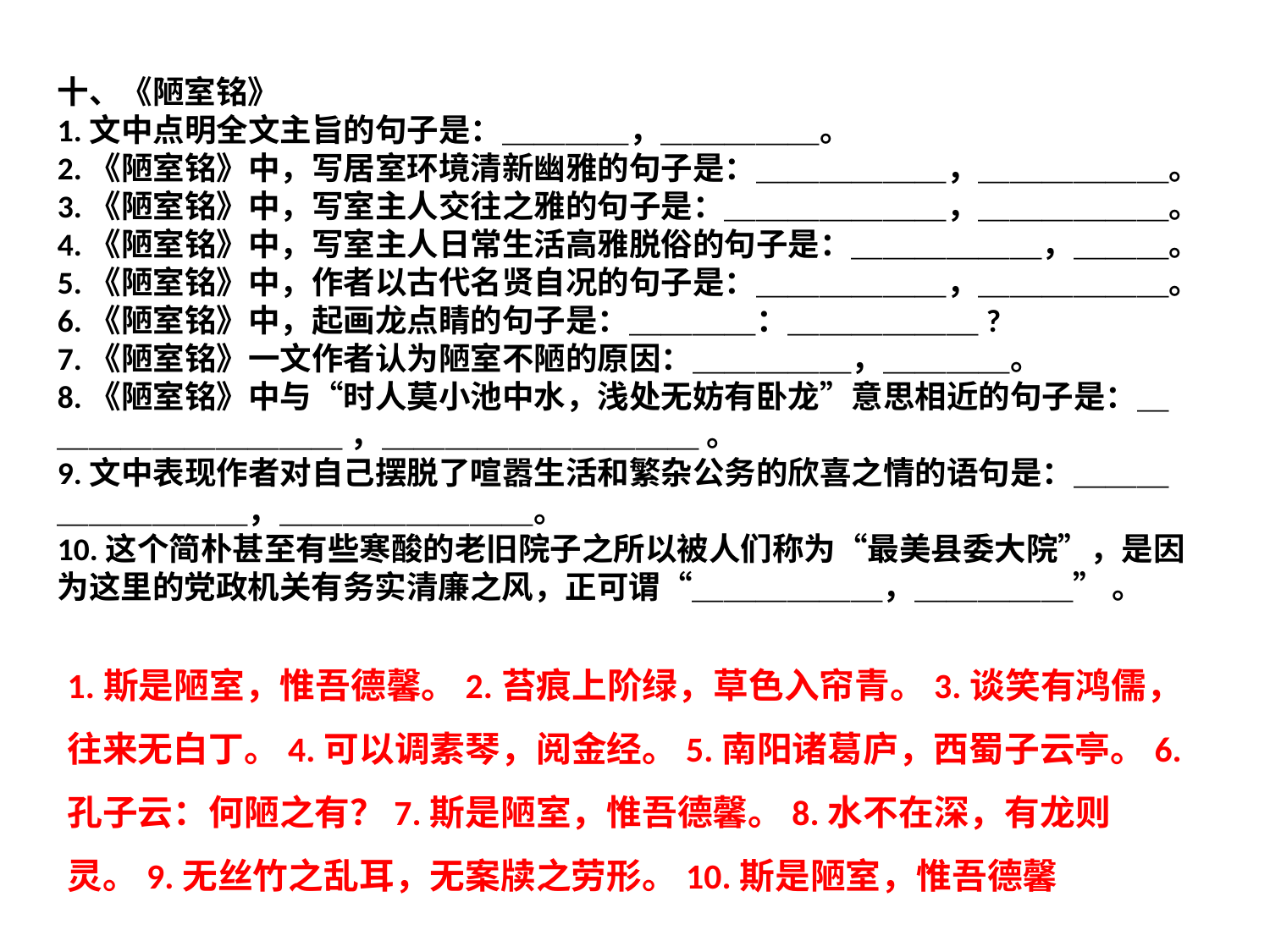

十、《陋室铭》
1.文中点明全文主旨的句子是：＿＿＿＿，＿＿＿＿＿。
2.《陋室铭》中，写居室环境清新幽雅的句子是：＿＿＿＿＿＿，＿＿＿＿＿＿。
3.《陋室铭》中，写室主人交往之雅的句子是：＿＿＿＿＿＿＿，＿＿＿＿＿＿。
4.《陋室铭》中，写室主人日常生活高雅脱俗的句子是：＿＿＿＿＿＿，＿＿＿。
5.《陋室铭》中，作者以古代名贤自况的句子是：＿＿＿＿＿＿，＿＿＿＿＿＿。
6.《陋室铭》中，起画龙点睛的句子是：＿＿＿＿：＿＿＿＿＿＿?
7.《陋室铭》一文作者认为陋室不陋的原因：＿＿＿＿＿，＿＿＿＿。
8.《陋室铭》中与“时人莫小池中水，浅处无妨有卧龙”意思相近的句子是：＿＿＿＿＿＿＿＿＿＿ ，＿＿＿＿＿＿＿＿＿＿ 。
9.文中表现作者对自己摆脱了喧嚣生活和繁杂公务的欣喜之情的语句是：＿＿＿＿＿＿＿＿＿，＿＿＿＿＿＿＿＿。
10.这个简朴甚至有些寒酸的老旧院子之所以被人们称为“最美县委大院”，是因为这里的党政机关有务实清廉之风，正可谓“＿＿＿＿＿＿，＿＿＿＿＿” 。

1.斯是陋室，惟吾德馨。2.苔痕上阶绿，草色入帘青。3.谈笑有鸿儒，往来无白丁。4.可以调素琴，阅金经。5.南阳诸葛庐，西蜀子云亭。6.孔子云：何陋之有？7.斯是陋室，惟吾德馨。8.水不在深，有龙则灵。9.无丝竹之乱耳，无案牍之劳形。10.斯是陋室，惟吾德馨